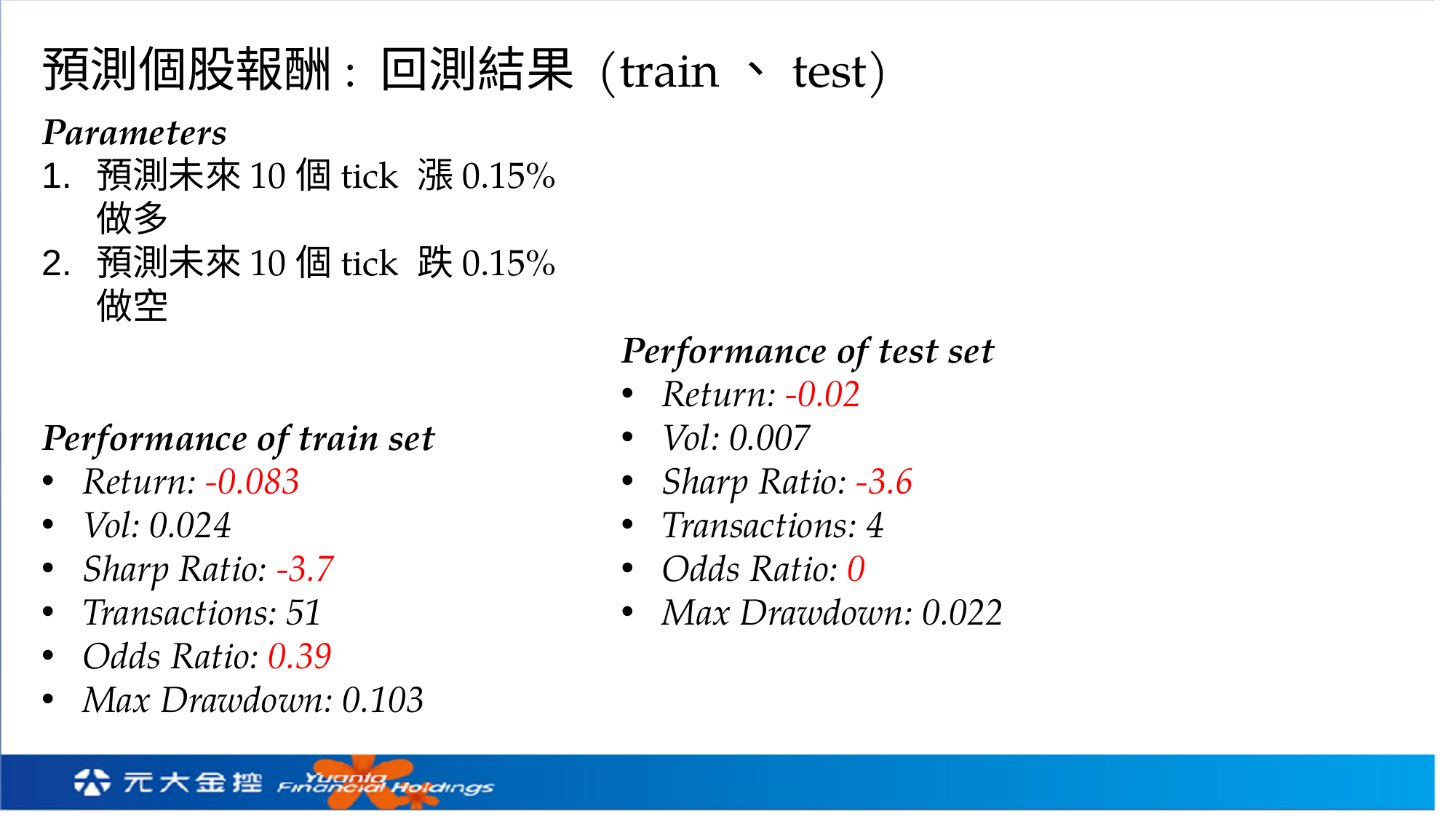

預測個股報酬: 回測結果 (train、test)
Parameters
預測未來10個tick 漲0.15% 做多
預測未來10個tick 跌0.15% 做空

Performance of train set
Return: -0.083
Vol: 0.024
Sharp Ratio: -3.7
Transactions: 51
Odds Ratio: 0.39
Max Drawdown: 0.103

Performance of test set
Return: -0.02
Vol: 0.007
Sharp Ratio: -3.6
Transactions: 4
Odds Ratio: 0
Max Drawdown: 0.022